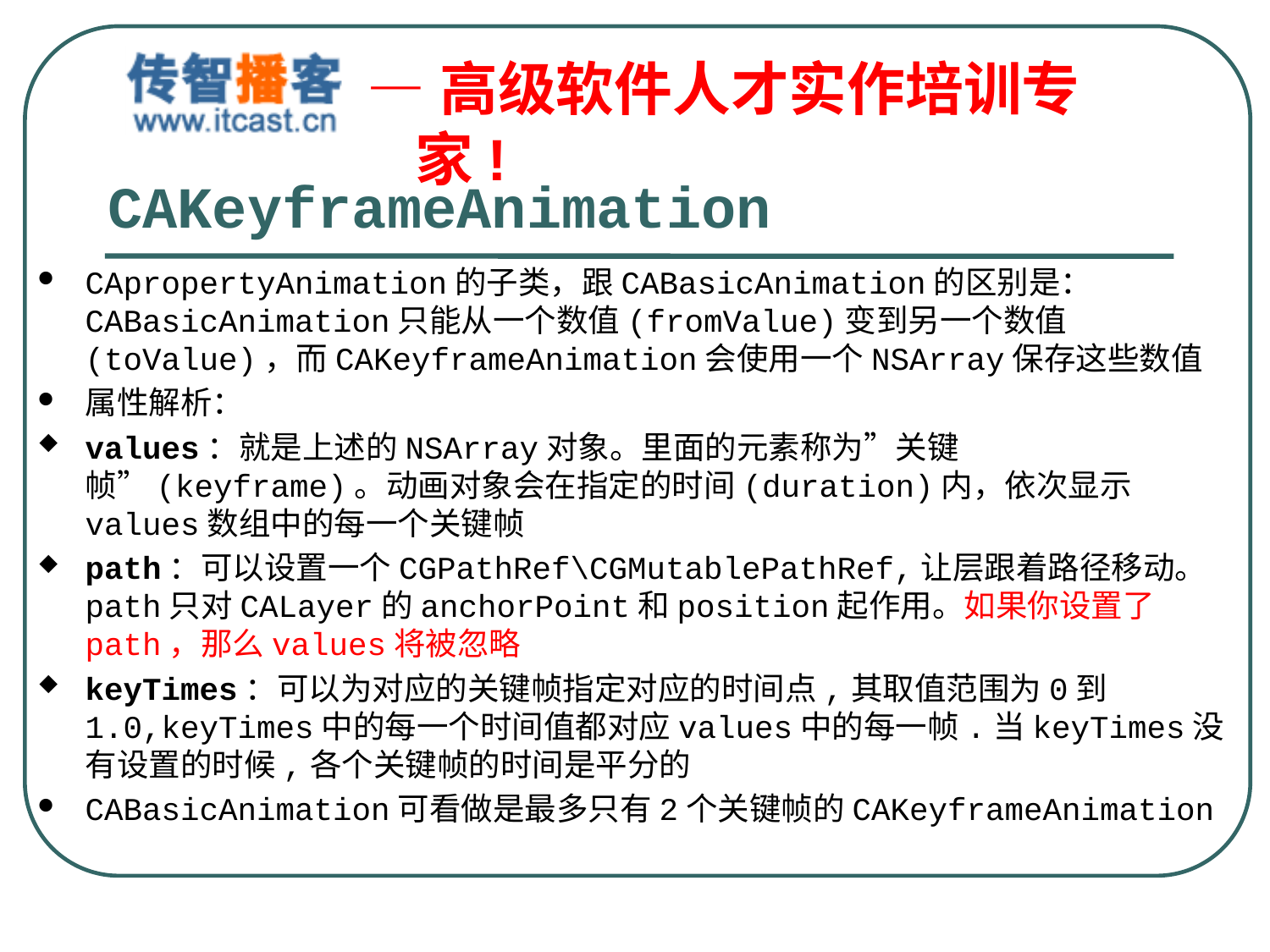

# CAKeyframeAnimation
CApropertyAnimation的子类，跟CABasicAnimation的区别是：CABasicAnimation只能从一个数值(fromValue)变到另一个数值(toValue)，而CAKeyframeAnimation会使用一个NSArray保存这些数值
属性解析：
values：就是上述的NSArray对象。里面的元素称为”关键帧”(keyframe)。动画对象会在指定的时间(duration)内，依次显示values数组中的每一个关键帧
path：可以设置一个CGPathRef\CGMutablePathRef,让层跟着路径移动。path只对CALayer的anchorPoint和position起作用。如果你设置了path，那么values将被忽略
keyTimes：可以为对应的关键帧指定对应的时间点,其取值范围为0到1.0,keyTimes中的每一个时间值都对应values中的每一帧.当keyTimes没有设置的时候,各个关键帧的时间是平分的
CABasicAnimation可看做是最多只有2个关键帧的CAKeyframeAnimation